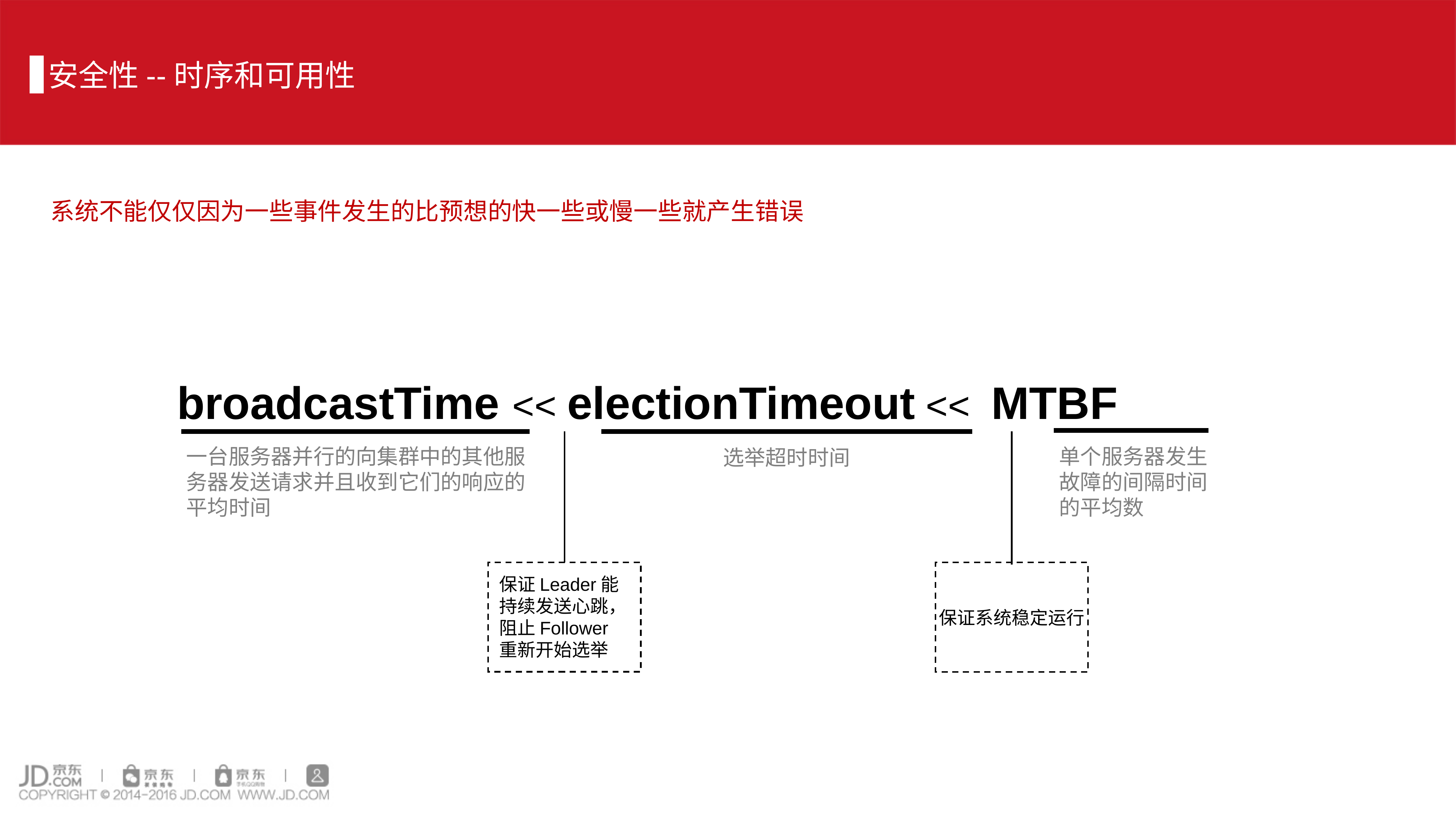

安全性--时序和可用性

系统不能仅仅因为一些事件发生的比预想的快一些或慢一些就产生错误
   broadcastTime << electionTimeout <<  MTBF
一台服务器并行的向集群中的其他服务器发送请求并且收到它们的响应的平均时间
单个服务器发生故障的间隔时间的平均数
选举超时时间

保证Leader能持续发送心跳，阻止Follower重新开始选举
保证系统稳定运行